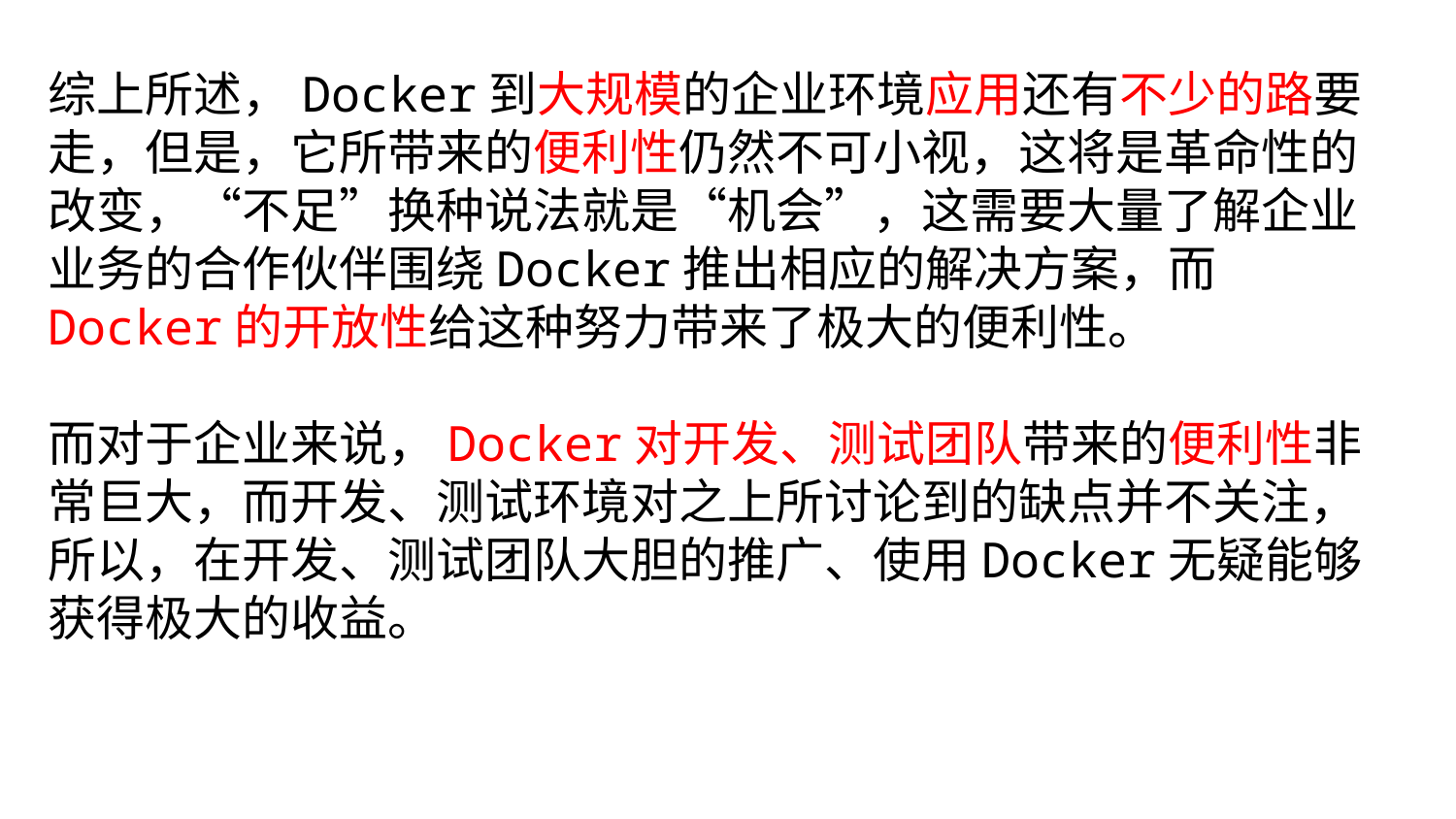

综上所述，Docker到大规模的企业环境应用还有不少的路要走，但是，它所带来的便利性仍然不可小视，这将是革命性的改变，“不足”换种说法就是“机会”，这需要大量了解企业业务的合作伙伴围绕Docker推出相应的解决方案，而Docker的开放性给这种努力带来了极大的便利性。
而对于企业来说，Docker对开发、测试团队带来的便利性非常巨大，而开发、测试环境对之上所讨论到的缺点并不关注，所以，在开发、测试团队大胆的推广、使用Docker无疑能够获得极大的收益。